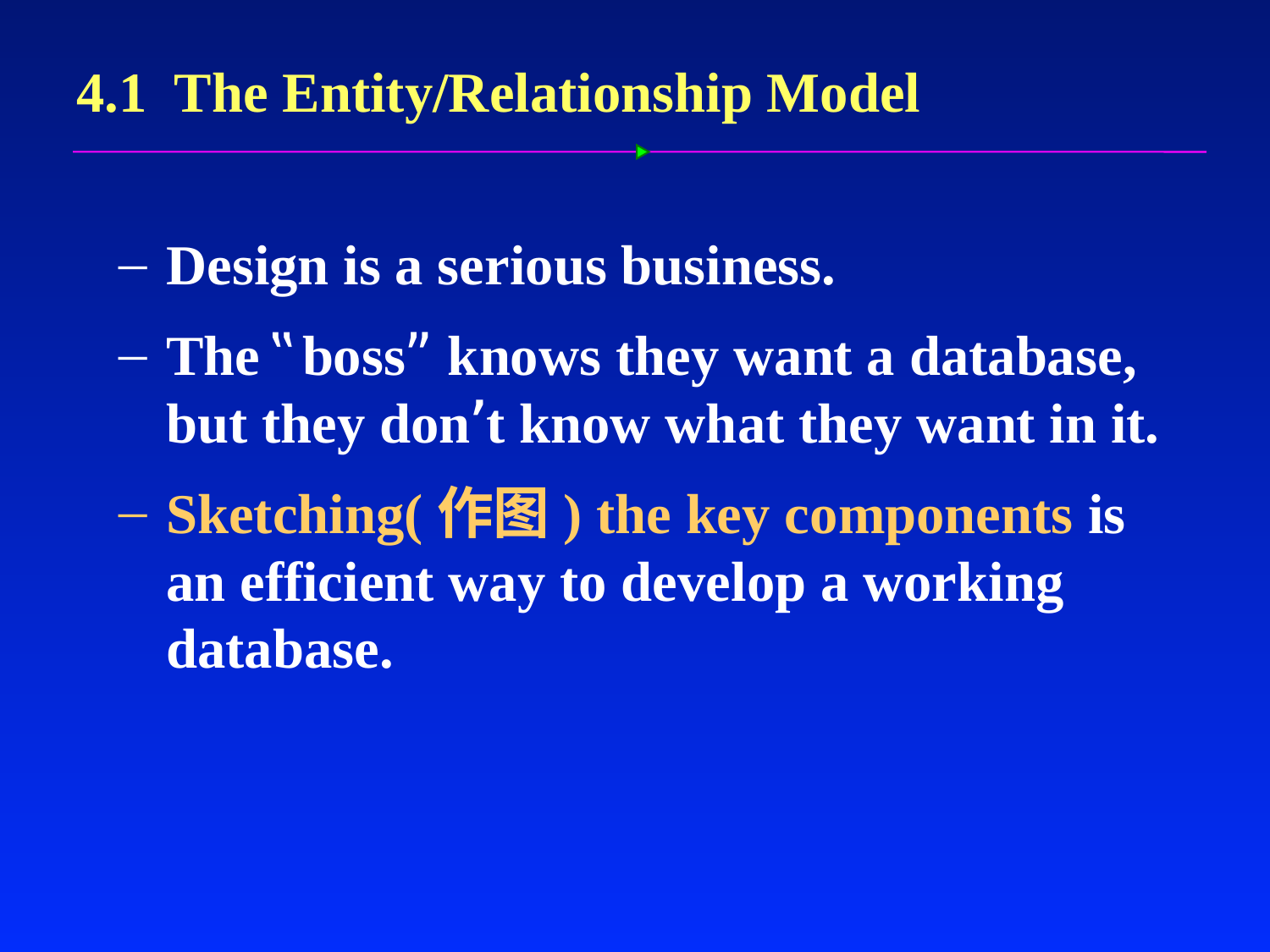

# 4.1  The Entity/Relationship Model

Design is a serious business.
The “boss” knows they want a database, but they don’t know what they want in it.
Sketching(作图) the key components is an efficient way to develop a working database.